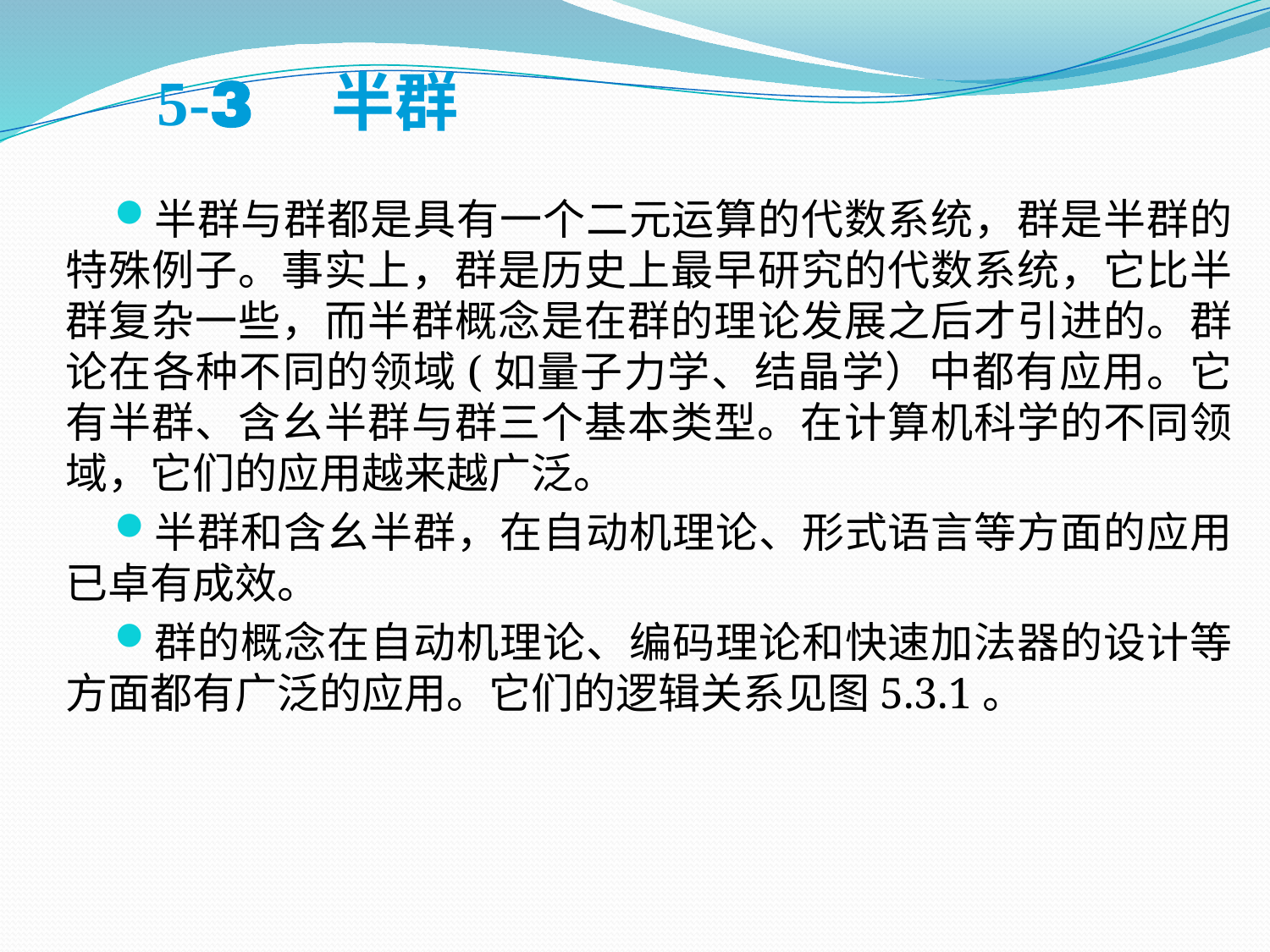

5-3　半群
半群与群都是具有一个二元运算的代数系统，群是半群的特殊例子。事实上，群是历史上最早研究的代数系统，它比半群复杂一些，而半群概念是在群的理论发展之后才引进的。群论在各种不同的领域(如量子力学、结晶学）中都有应用。它有半群、含幺半群与群三个基本类型。在计算机科学的不同领域，它们的应用越来越广泛。
半群和含幺半群，在自动机理论、形式语言等方面的应用已卓有成效。
群的概念在自动机理论、编码理论和快速加法器的设计等方面都有广泛的应用。它们的逻辑关系见图5.3.1。